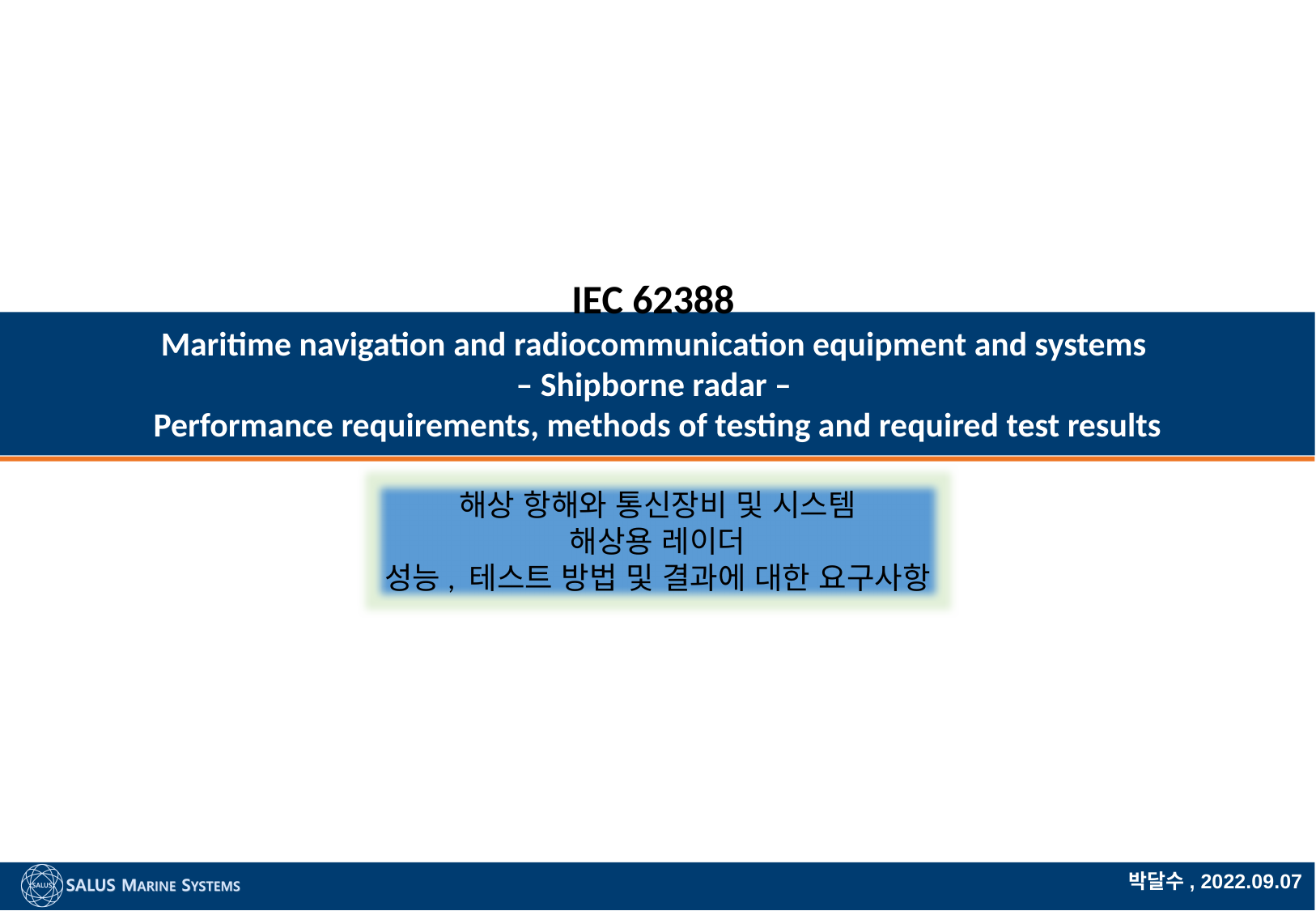

연구노트
# IEC 62388 Maritime navigation and radiocommunication equipment and systems – Shipborne radar – Performance requirements, methods of testing and required test results
해상 항해와 통신장비 및 시스템
해상용 레이더
성능, 테스트 방법 및 결과에 대한 요구사항
박달수, 2022.09.07